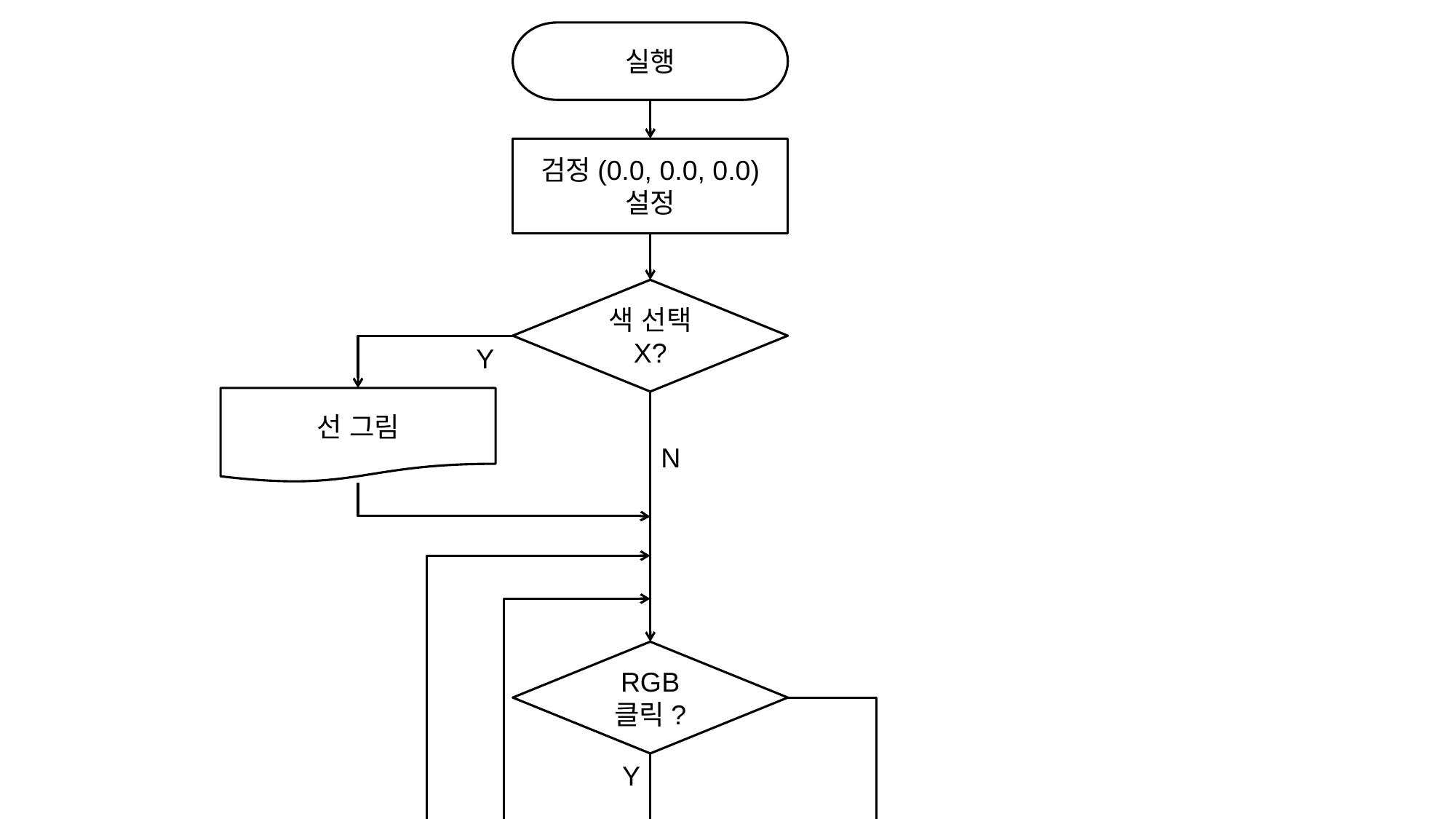

실행
검정(0.0, 0.0, 0.0)
설정
색 선택 X?
Y
선 그림
N
RGB
클릭?
Y